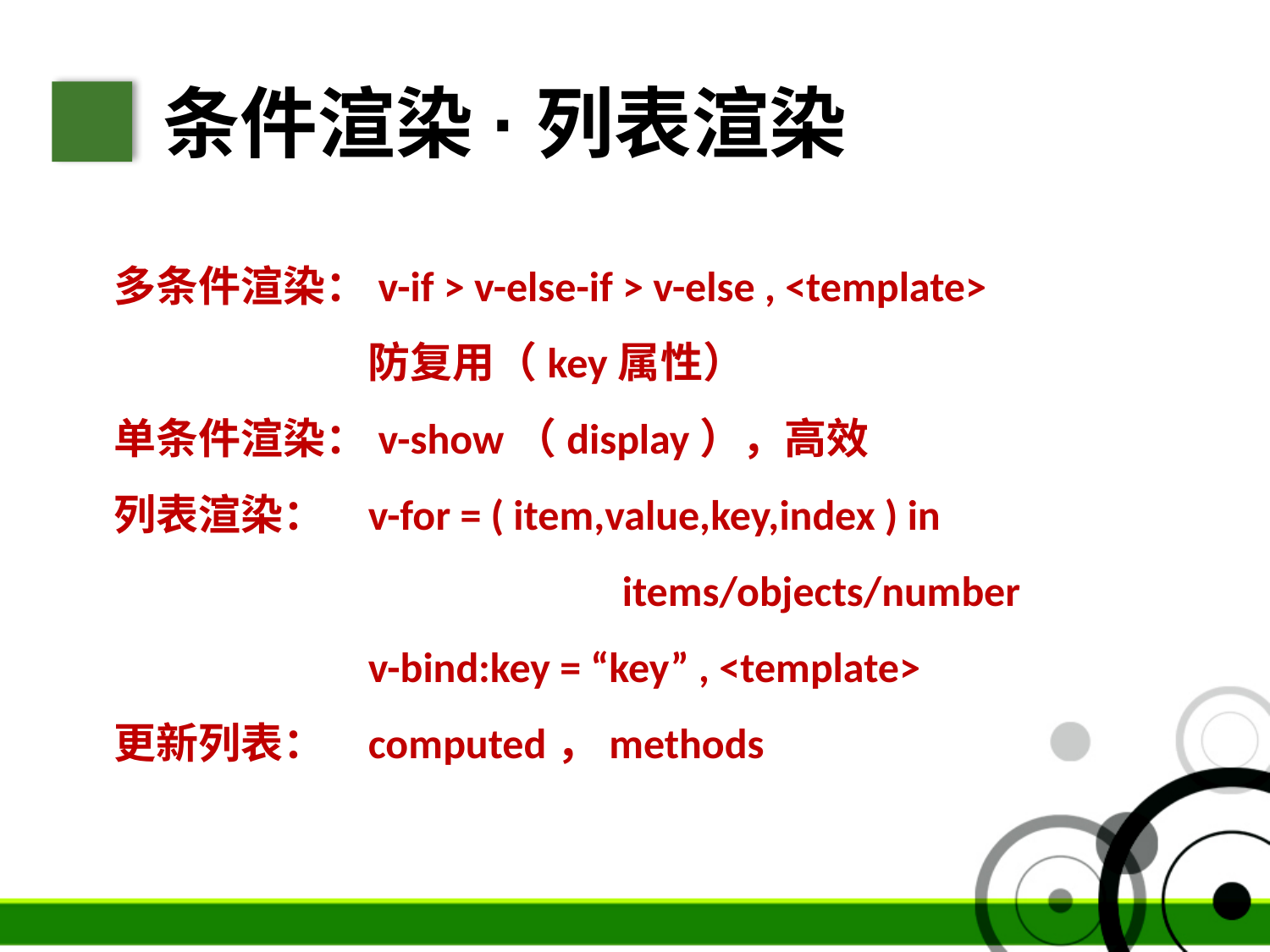

条件渲染·列表渲染

多条件渲染：v-if > v-else-if > v-else , <template>
		防复用（key属性）
单条件渲染：v-show（display），高效
列表渲染：	v-for = ( item,value,key,index ) in  						items/objects/number
		v-bind:key = “key” , <template>
更新列表：	computed，methods